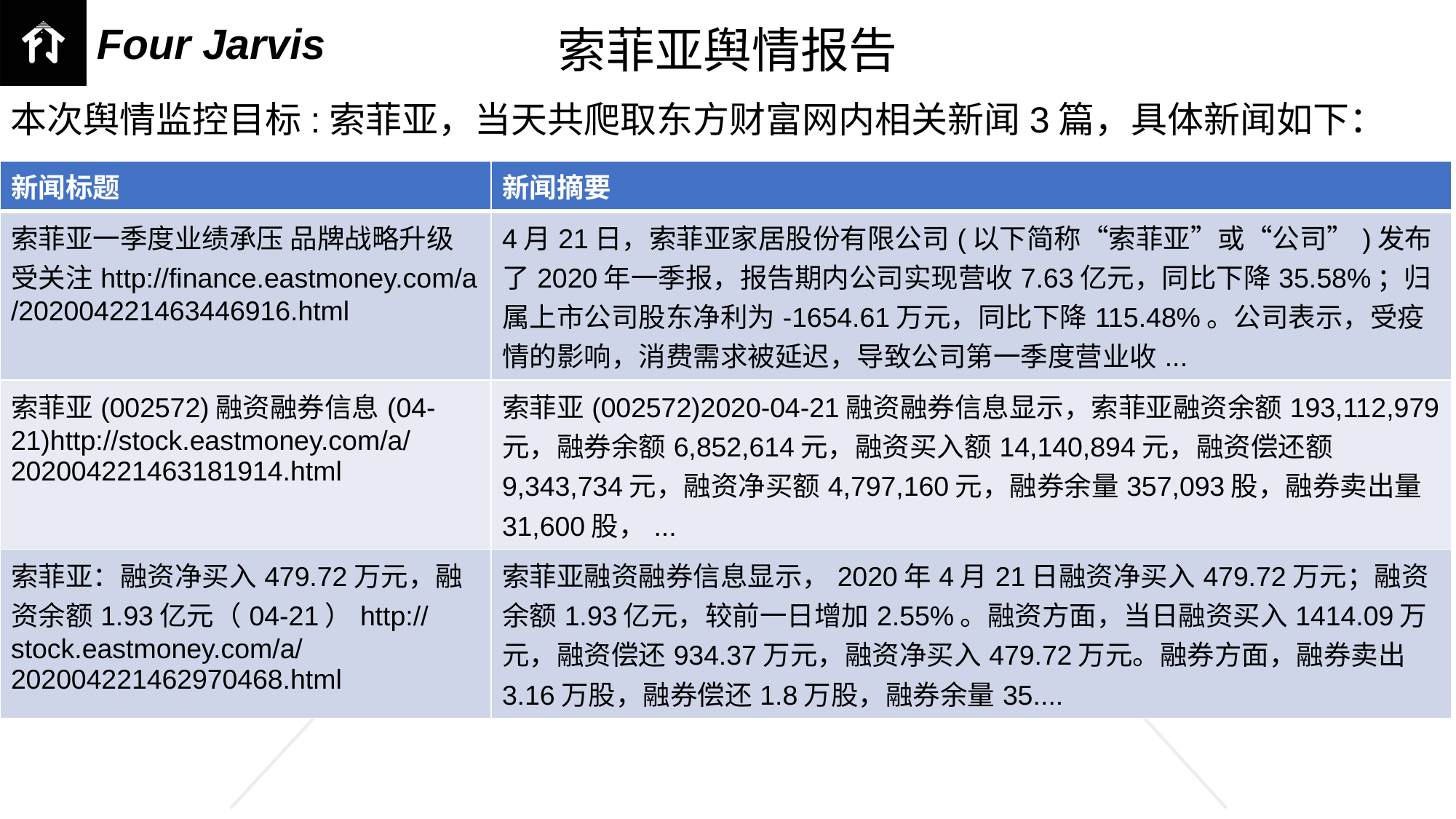

索菲亚舆情报告
本次舆情监控目标:索菲亚，当天共爬取东方财富网内相关新闻3篇，具体新闻如下：
| 新闻标题 | 新闻摘要 |
| --- | --- |
| 索菲亚一季度业绩承压 品牌战略升级受关注http://finance.eastmoney.com/a/202004221463446916.html | 4月21日，索菲亚家居股份有限公司(以下简称“索菲亚”或“公司”)发布了2020年一季报，报告期内公司实现营收7.63亿元，同比下降35.58%；归属上市公司股东净利为-1654.61万元，同比下降115.48%。公司表示，受疫情的影响，消费需求被延迟，导致公司第一季度营业收... |
| 索菲亚(002572)融资融券信息(04-21)http://stock.eastmoney.com/a/202004221463181914.html | 索菲亚(002572)2020-04-21融资融券信息显示，索菲亚融资余额193,112,979元，融券余额6,852,614元，融资买入额14,140,894元，融资偿还额9,343,734元，融资净买额4,797,160元，融券余量357,093股，融券卖出量31,600股，... |
| 索菲亚：融资净买入479.72万元，融资余额1.93亿元（04-21）http://stock.eastmoney.com/a/202004221462970468.html | 索菲亚融资融券信息显示，2020年4月21日融资净买入479.72万元；融资余额1.93亿元，较前一日增加2.55%。融资方面，当日融资买入1414.09万元，融资偿还934.37万元，融资净买入479.72万元。融券方面，融券卖出3.16万股，融券偿还1.8万股，融券余量35.... |